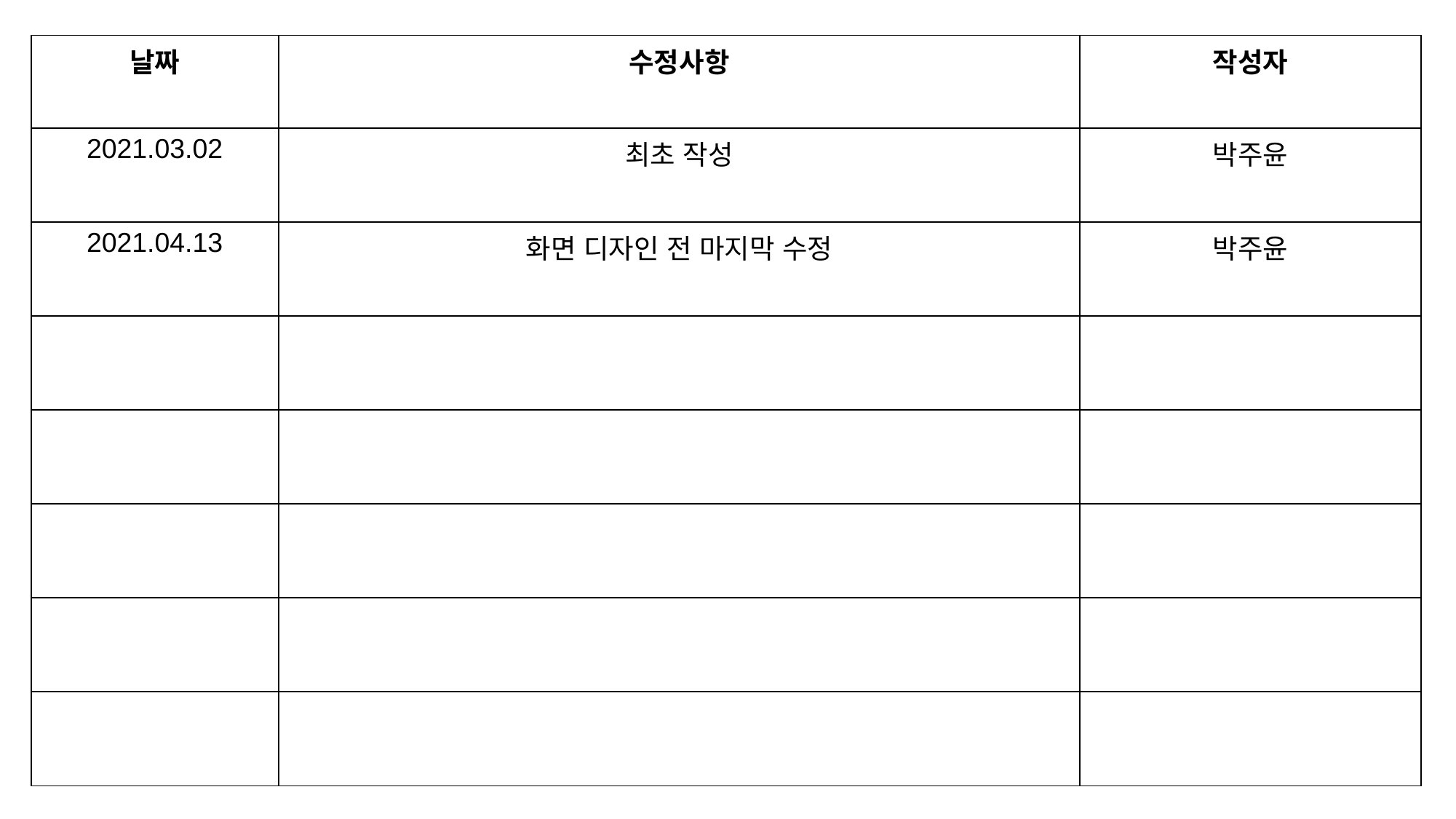

| 날짜 | 수정사항 | 작성자 |
| --- | --- | --- |
| 2021.03.02 | 최초 작성 | 박주윤 |
| 2021.04.13 | 화면 디자인 전 마지막 수정 | 박주윤 |
|  |  |  |
|  |  |  |
|  |  |  |
|  |  |  |
|  |  |  |